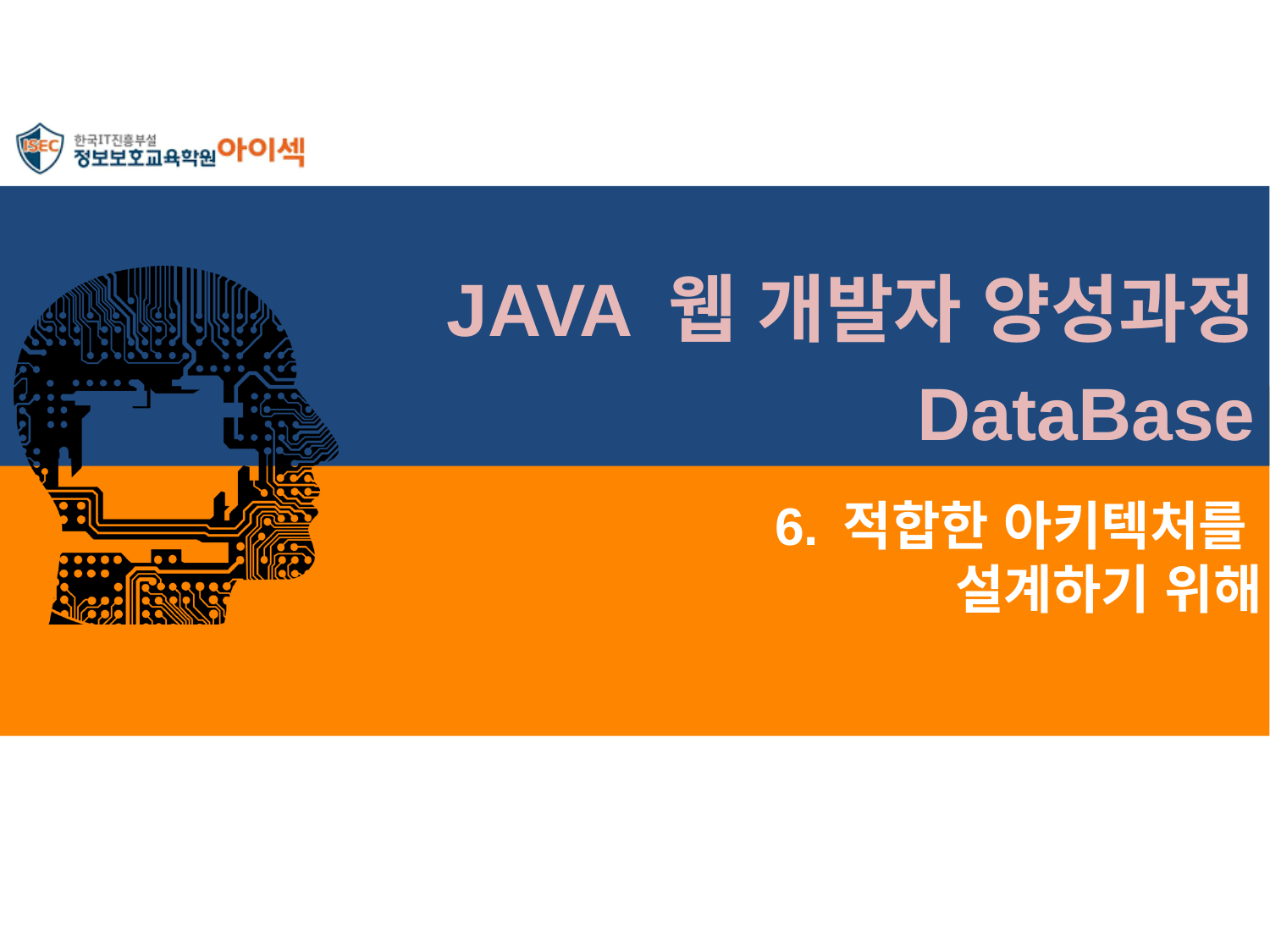

JAVA 웹 개발자 양성과정
DataBase
# 6. 적합한 아키텍처를 설계하기 위해